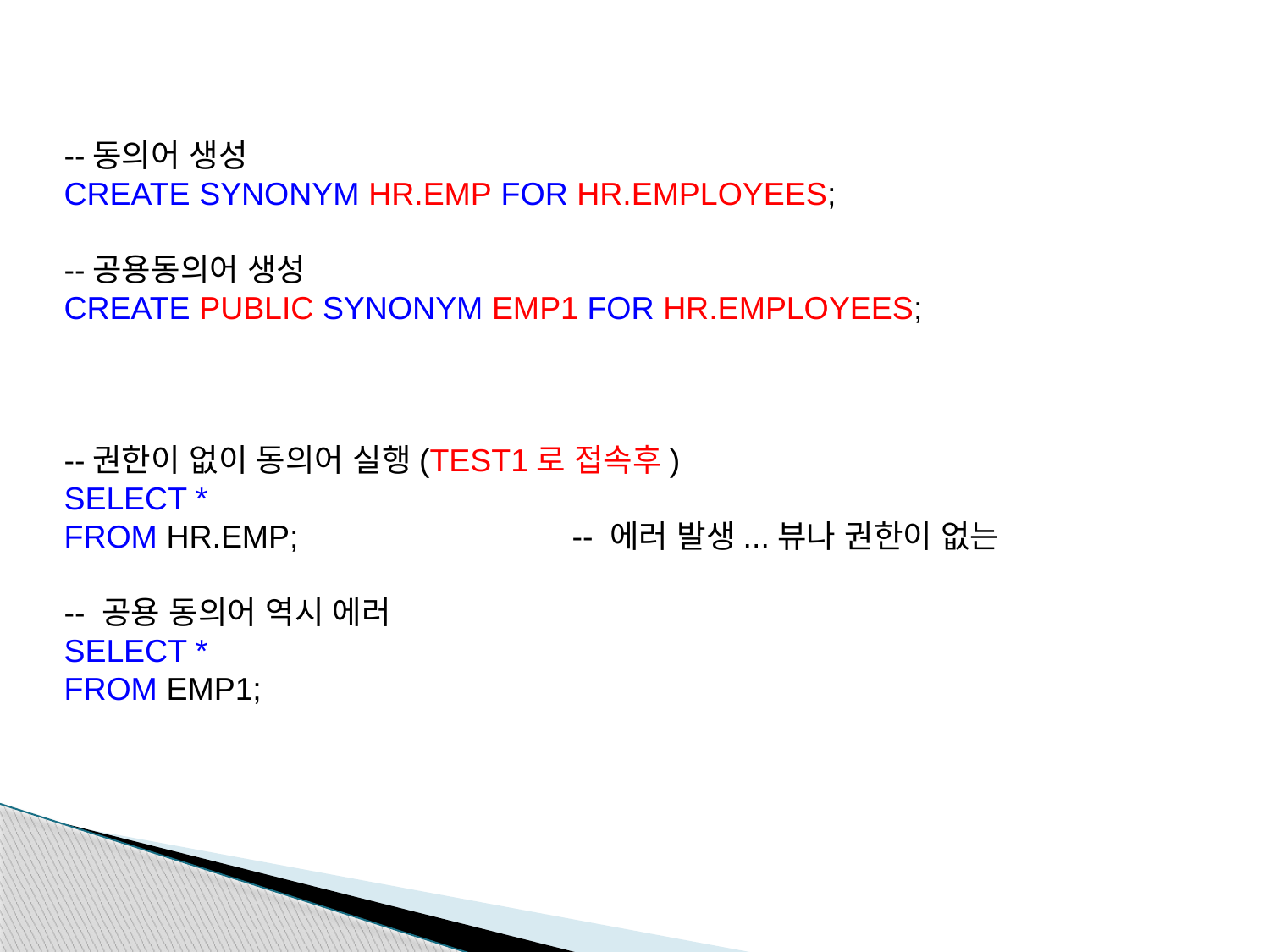

--동의어 생성
CREATE SYNONYM HR.EMP FOR HR.EMPLOYEES;

--공용동의어 생성
CREATE PUBLIC SYNONYM EMP1 FOR HR.EMPLOYEES;

--권한이 없이 동의어 실행(TEST1로 접속후)
SELECT *
FROM HR.EMP;			-- 에러 발생...뷰나 권한이 없는

-- 공용 동의어 역시 에러
SELECT *
FROM EMP1;